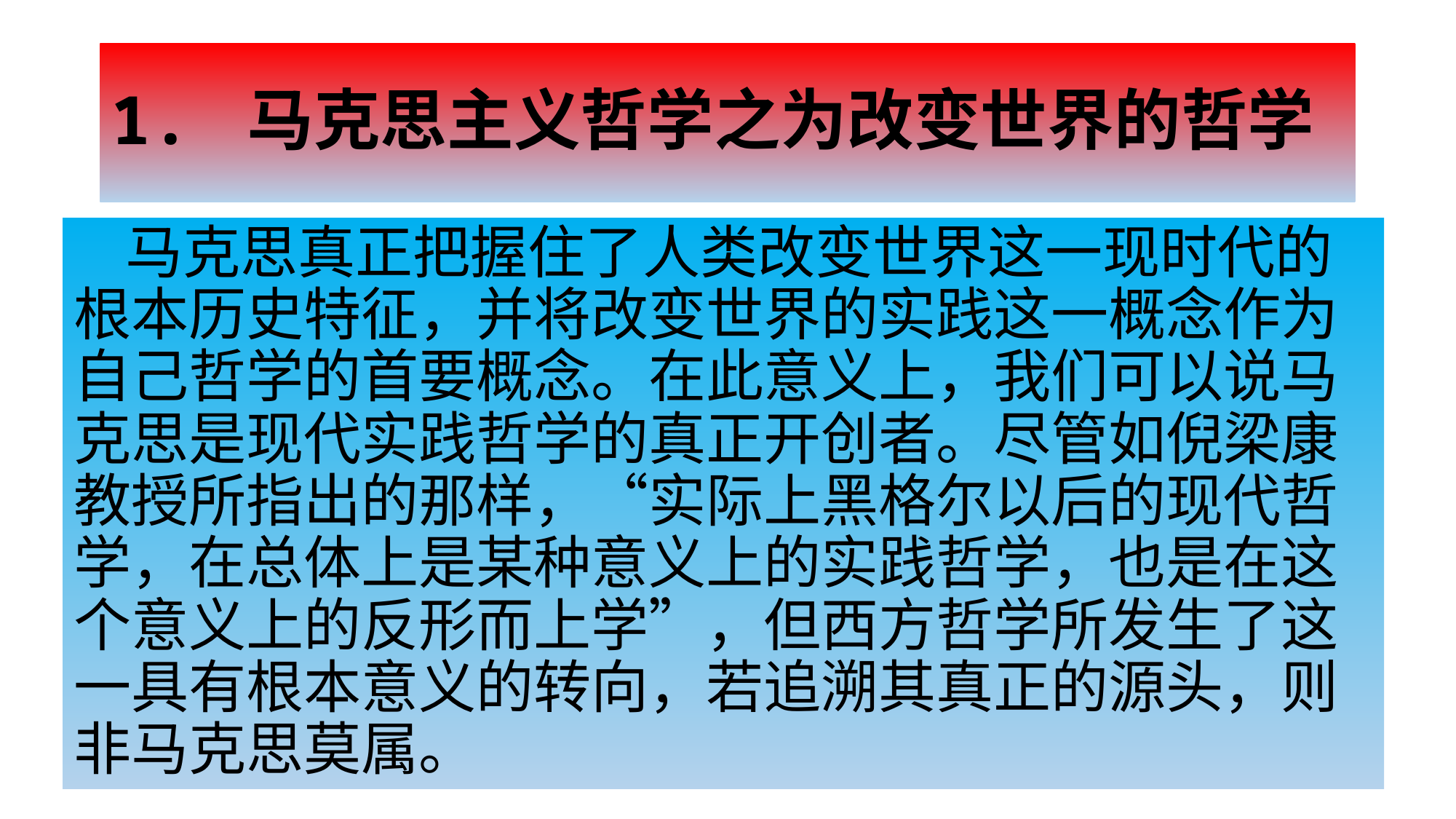

# 1. 马克思主义哲学之为改变世界的哲学
    马克思真正把握住了人类改变世界这一现时代的根本历史特征，并将改变世界的实践这一概念作为自己哲学的首要概念。在此意义上，我们可以说马克思是现代实践哲学的真正开创者。尽管如倪梁康教授所指出的那样，“实际上黑格尔以后的现代哲学，在总体上是某种意义上的实践哲学，也是在这个意义上的反形而上学”，但西方哲学所发生了这一具有根本意义的转向，若追溯其真正的源头，则非马克思莫属。